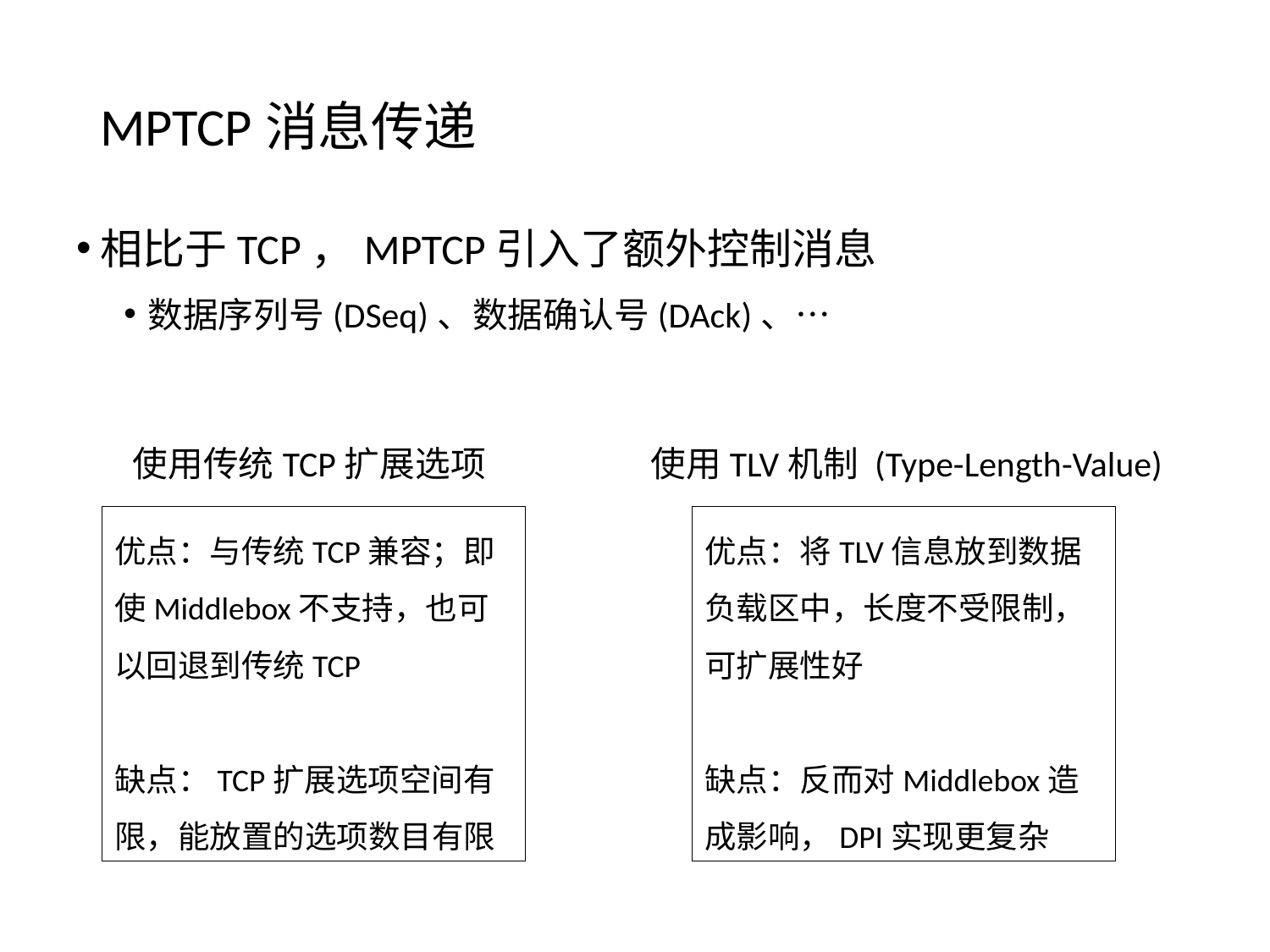

# MPTCP消息传递
相比于TCP，MPTCP引入了额外控制消息
数据序列号(DSeq)、数据确认号(DAck)、…
使用传统TCP扩展选项
使用TLV机制 (Type-Length-Value)
优点：与传统TCP兼容；即使Middlebox不支持，也可以回退到传统TCP

缺点：TCP扩展选项空间有限，能放置的选项数目有限
优点：将TLV信息放到数据负载区中，长度不受限制，可扩展性好

缺点：反而对Middlebox造成影响，DPI实现更复杂
78